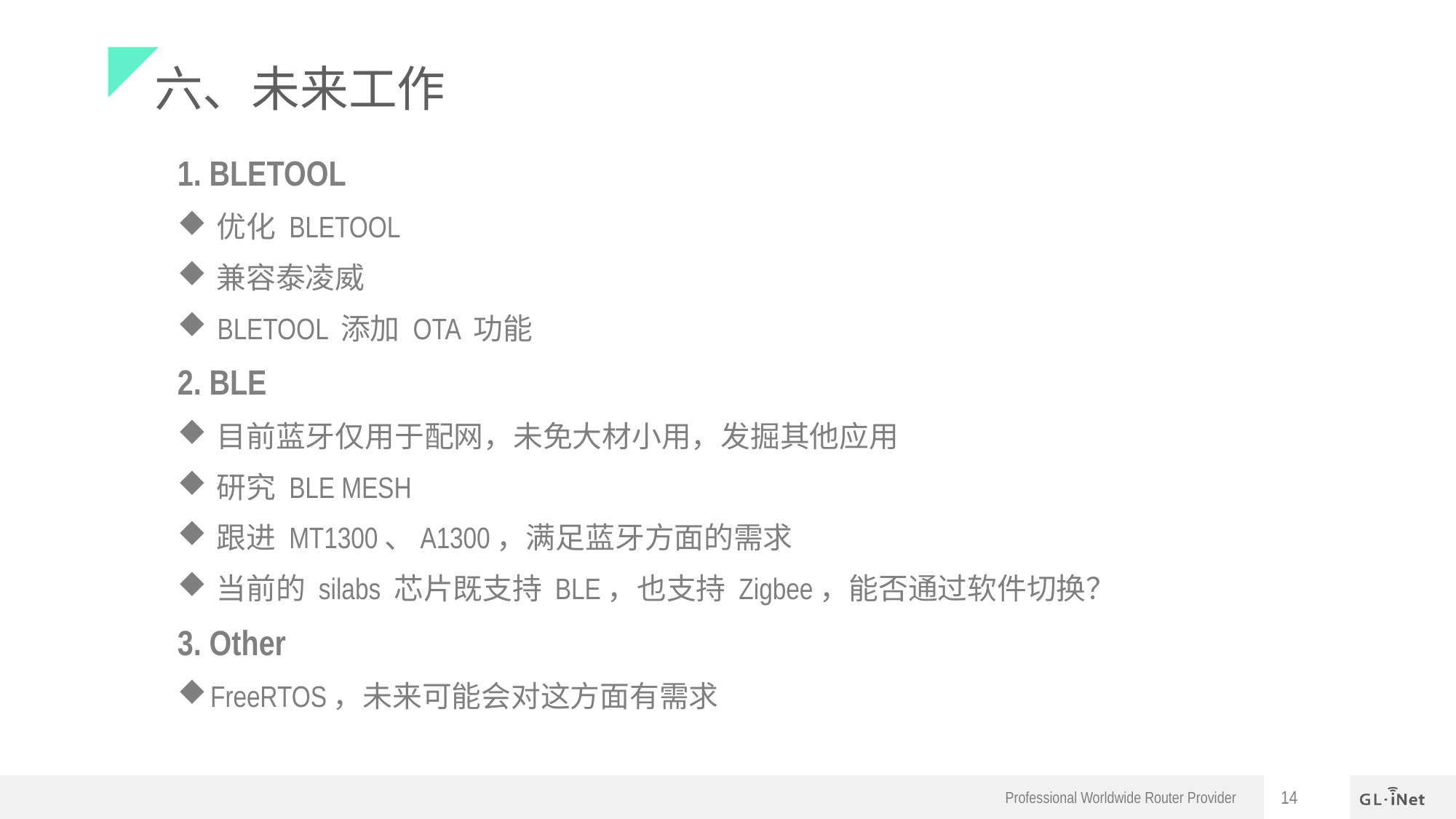

# 六、未来工作
1. BLETOOL
 优化 BLETOOL
 兼容泰凌威
  BLETOOL 添加 OTA 功能
2. BLE
 目前蓝牙仅用于配网，未免大材小用，发掘其他应用
 研究 BLE MESH
 跟进 MT1300、A1300，满足蓝牙方面的需求
 当前的 silabs 芯片既支持 BLE，也支持 Zigbee，能否通过软件切换？
3. Other
 FreeRTOS，未来可能会对这方面有需求

Professional Worldwide Router Provider
14